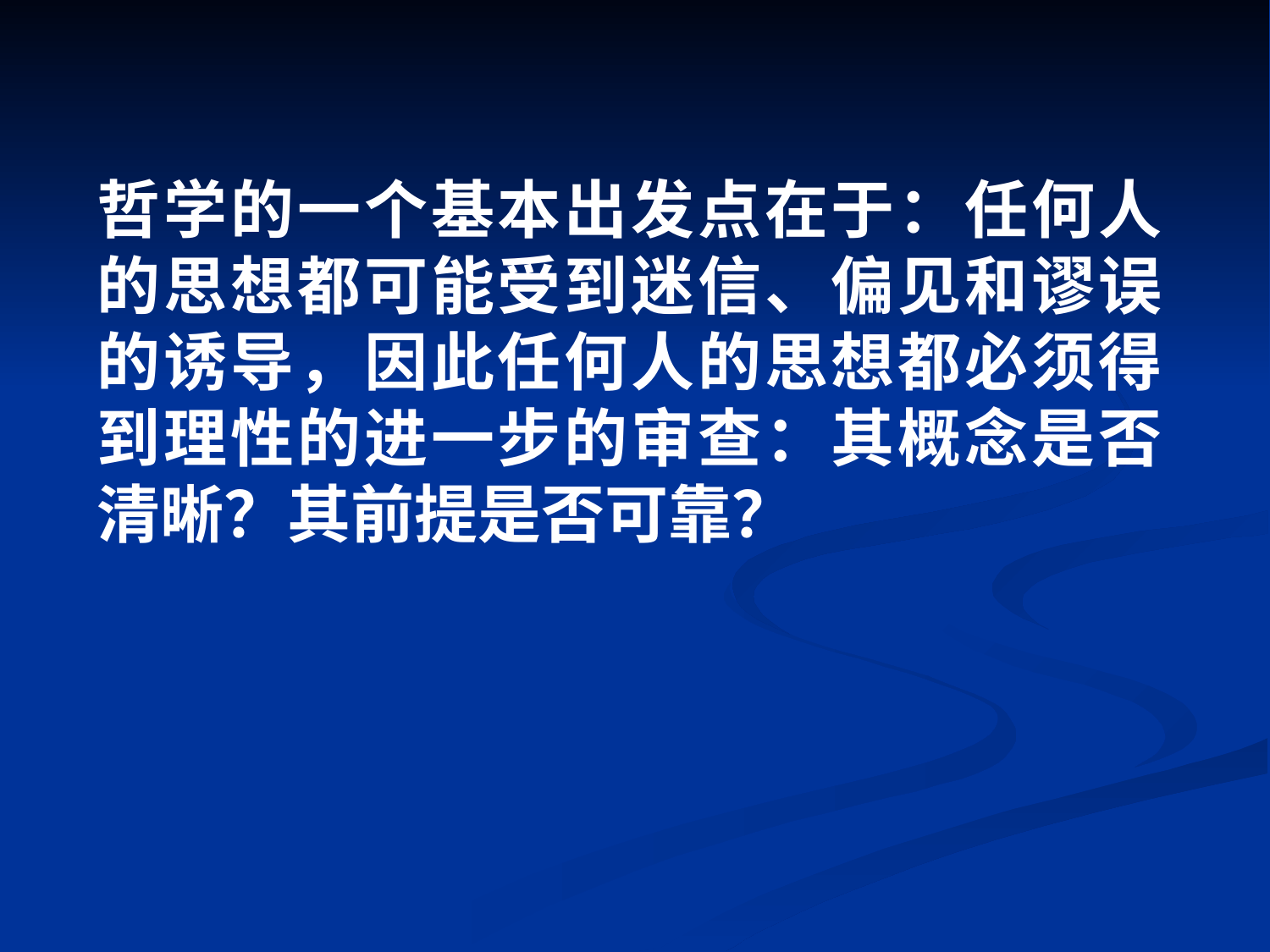

哲学的一个基本出发点在于：任何人的思想都可能受到迷信、偏见和谬误的诱导，因此任何人的思想都必须得到理性的进一步的审查：其概念是否清晰？其前提是否可靠？